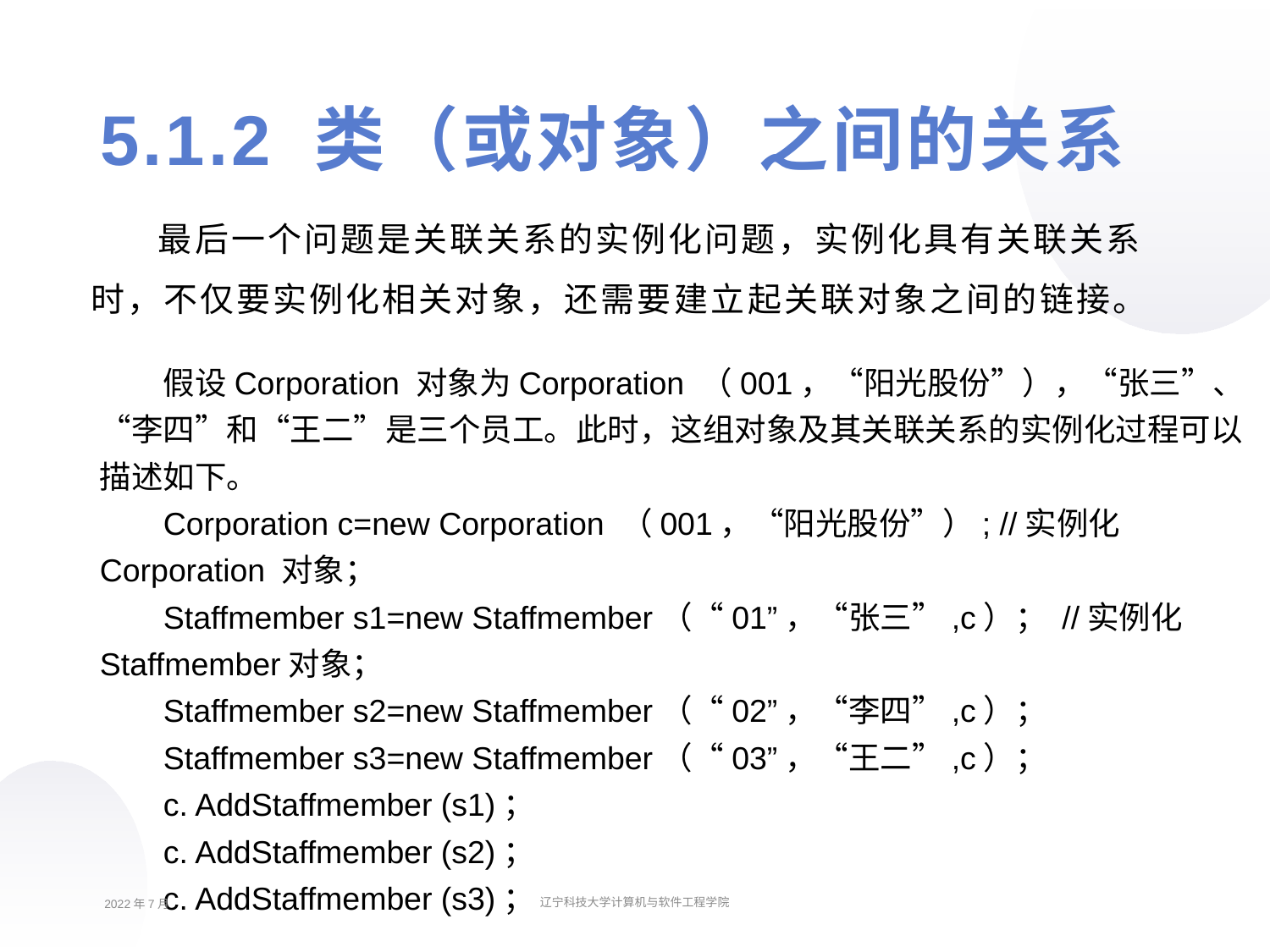

5.1.2 类（或对象）之间的关系
最后一个问题是关联关系的实例化问题，实例化具有关联关系时，不仅要实例化相关对象，还需要建立起关联对象之间的链接。
假设Corporation 对象为Corporation （001，“阳光股份”），“张三”、“李四”和“王二”是三个员工。此时，这组对象及其关联关系的实例化过程可以描述如下。
Corporation c=new Corporation （001，“阳光股份”）; //实例化Corporation 对象；
Staffmember s1=new Staffmember（“01”，“张三”,c）； //实例化Staffmember对象；
Staffmember s2=new Staffmember（“02”，“李四”,c）；
Staffmember s3=new Staffmember（“03”，“王二”,c）；
c. AddStaffmember (s1)；
c. AddStaffmember (s2)；
c. AddStaffmember (s3)；

2022年7月
辽宁科技大学计算机与软件工程学院
22